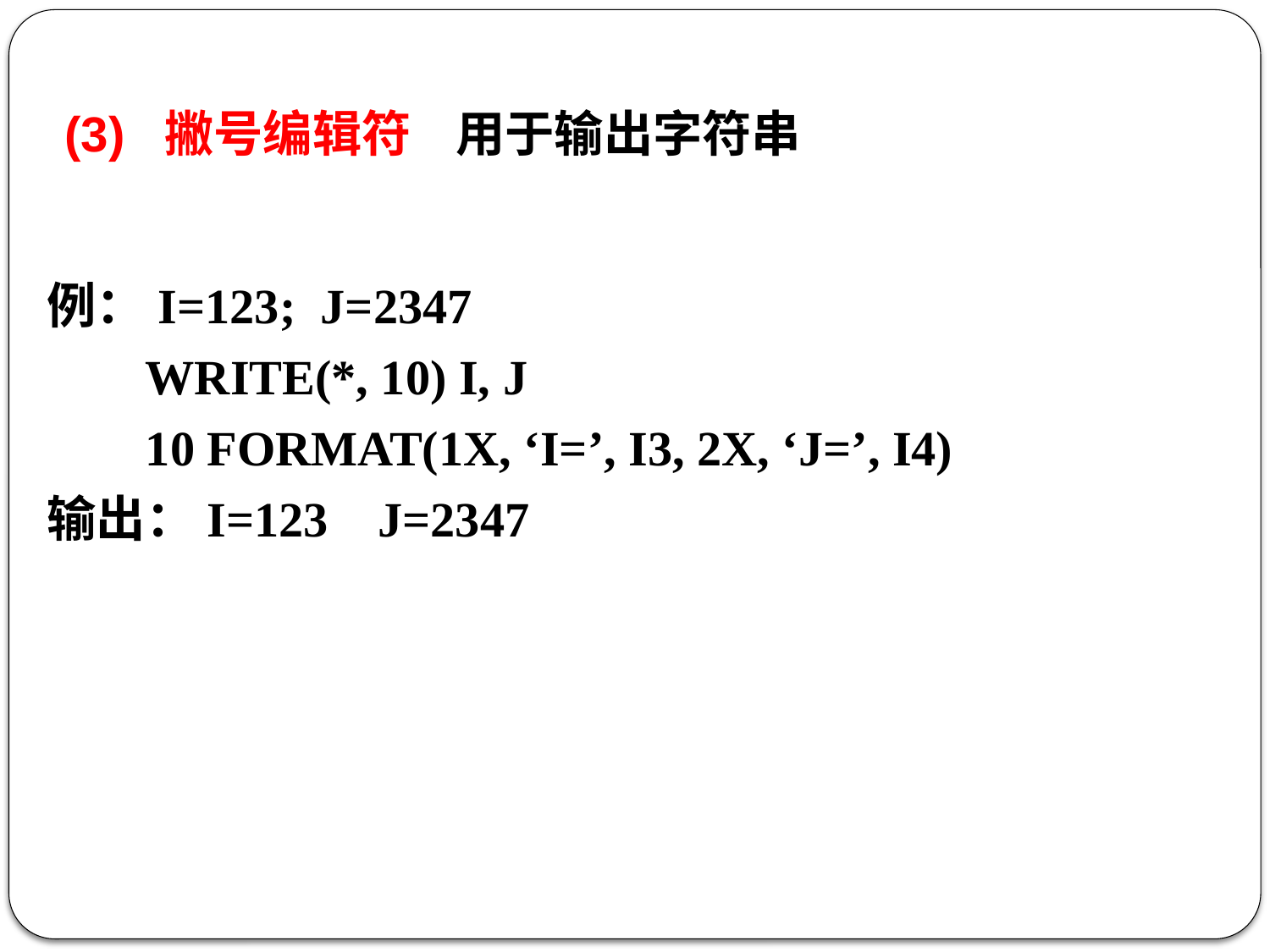

(3)  撇号编辑符    用于输出字符串
例：I=123;  J=2347
        WRITE(*, 10) I, J
        10 FORMAT(1X, ‘I=’, I3, 2X, ‘J=’, I4)
输出：I=123    J=2347